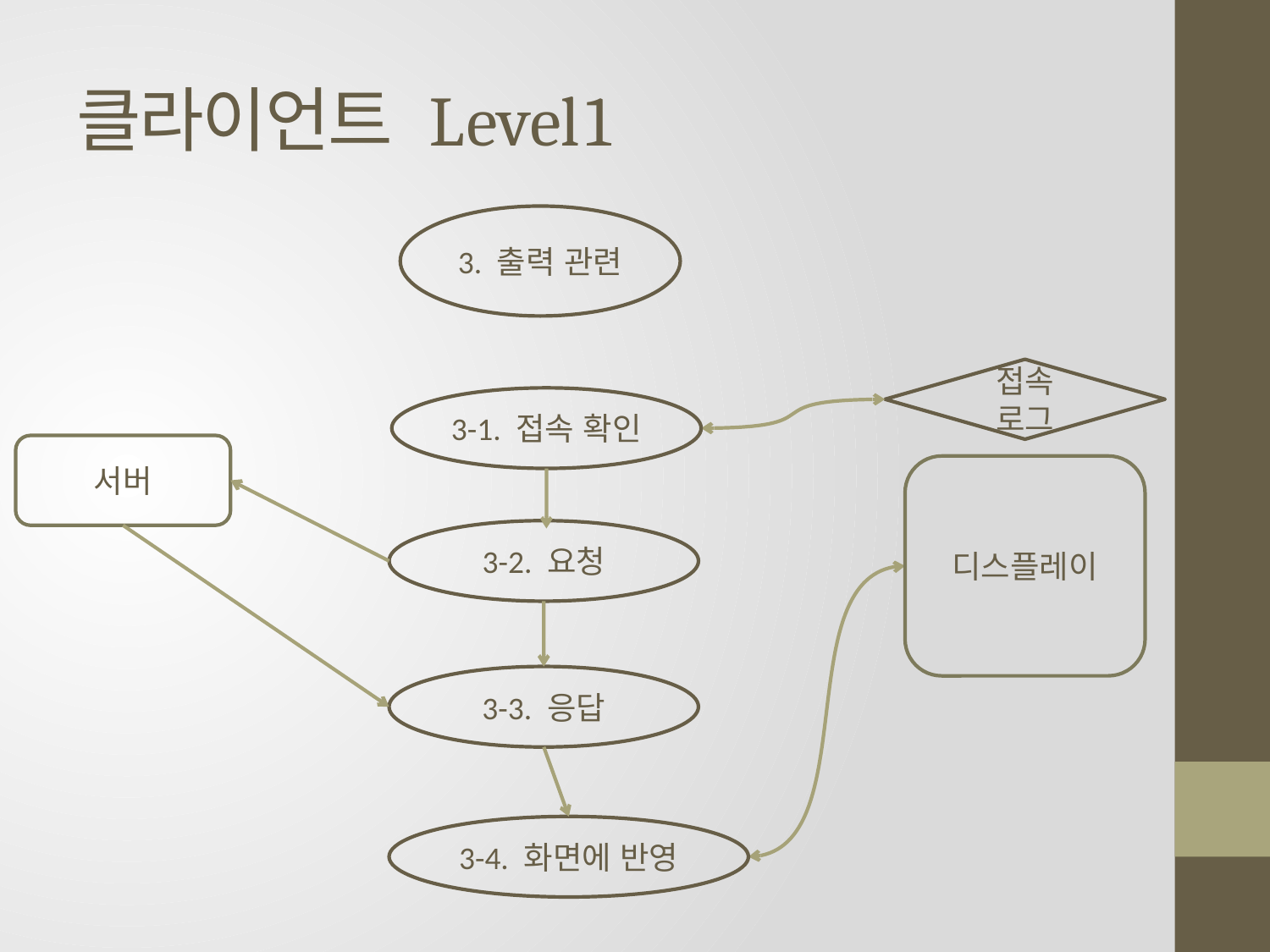

# 클라이언트 Level1
3. 출력 관련
접속
로그
3-1. 접속 확인
서버
디스플레이
3-2. 요청
3-3. 응답
3-4. 화면에 반영